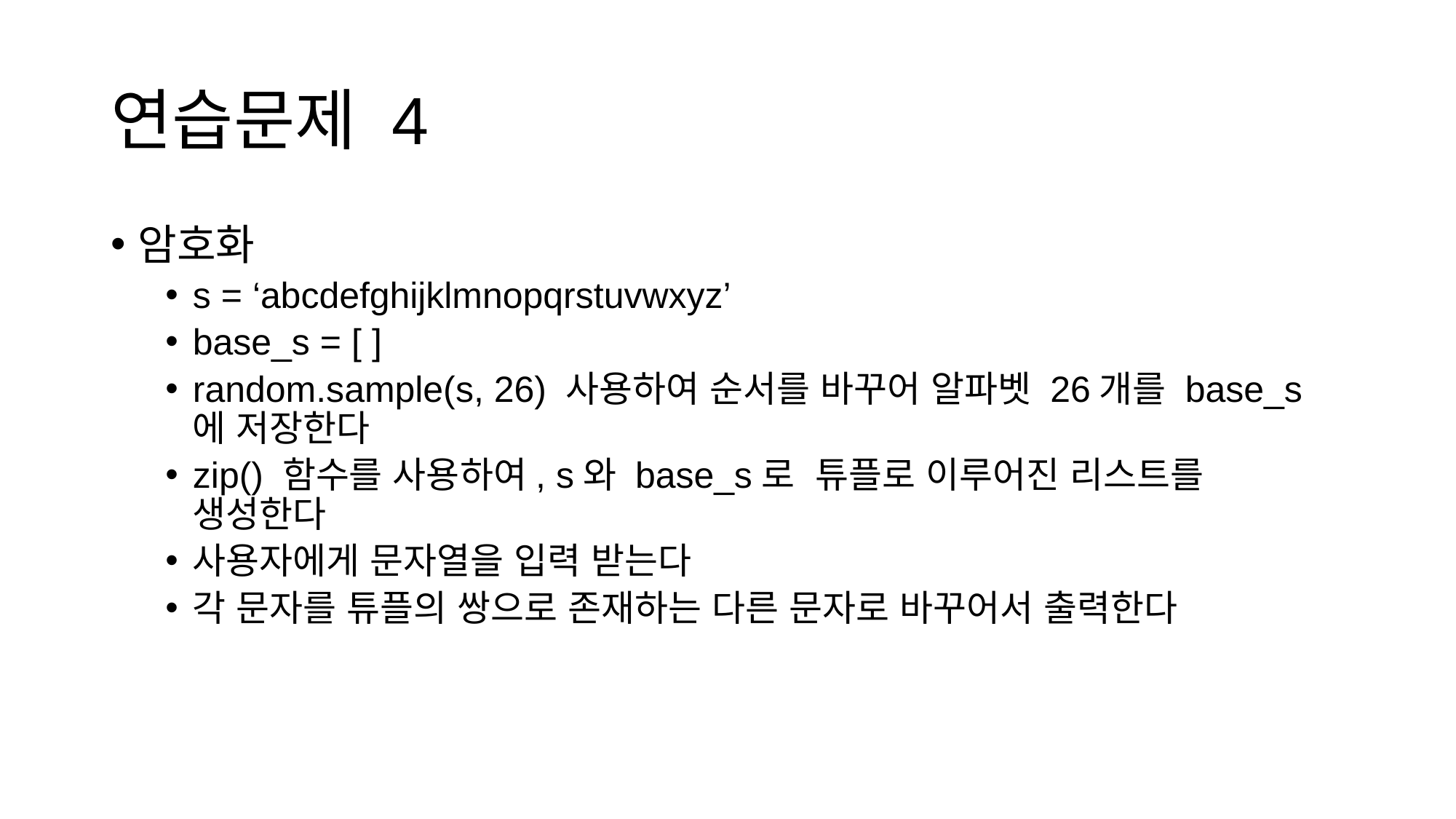

# 연습문제 4
암호화
s = ‘abcdefghijklmnopqrstuvwxyz’
base_s = [ ]
random.sample(s, 26) 사용하여 순서를 바꾸어 알파벳 26개를 base_s 에 저장한다
zip() 함수를 사용하여, s와 base_s로  튜플로 이루어진 리스트를 생성한다
사용자에게 문자열을 입력 받는다
각 문자를 튜플의 쌍으로 존재하는 다른 문자로 바꾸어서 출력한다